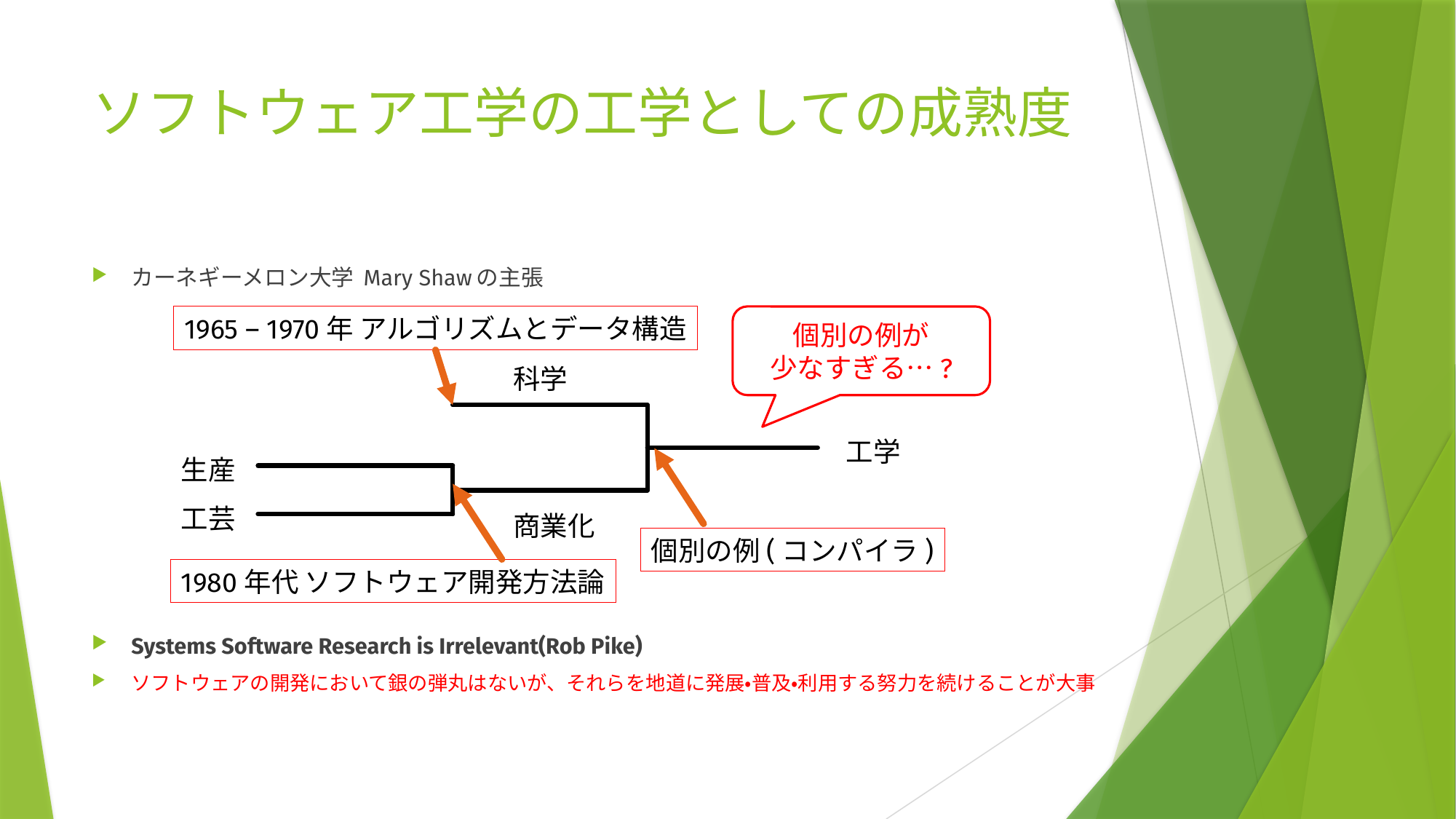

# ソフトウェア工学の工学としての成熟度
カーネギーメロン大学 Mary Shawの主張

Systems Software Research is Irrelevant(Rob Pike)
ソフトウェアの開発において銀の弾丸はないが、それらを地道に発展・普及・利用する努力を続けることが大事
1965 – 1970年 アルゴリズムとデータ構造
個別の例が
少なすぎる…?
科学
工学
生産
工芸
商業化
個別の例(コンパイラ)
1980年代 ソフトウェア開発方法論